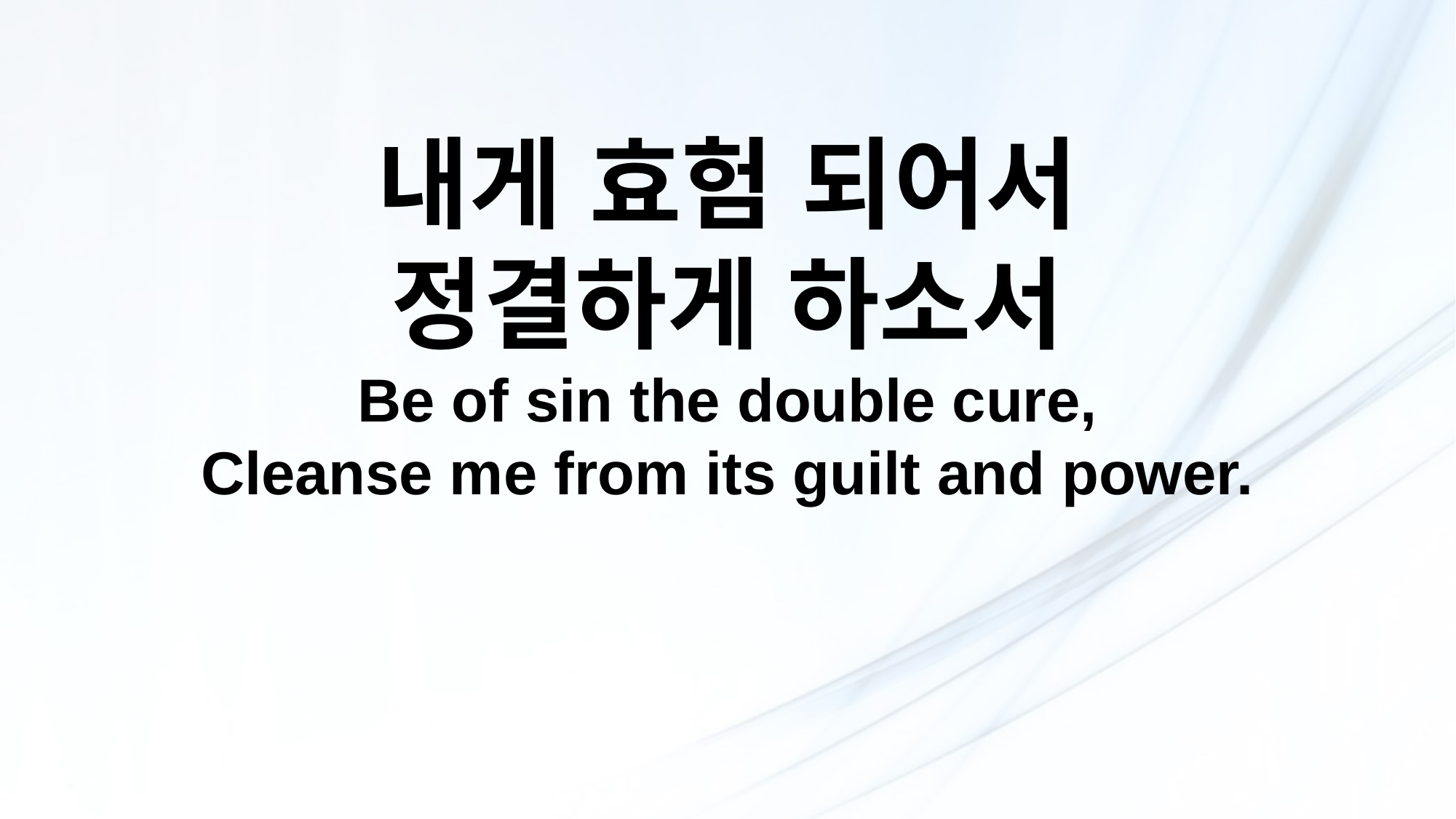

내게 효험 되어서
정결하게 하소서
Be of sin the double cure,
Cleanse me from its guilt and power.